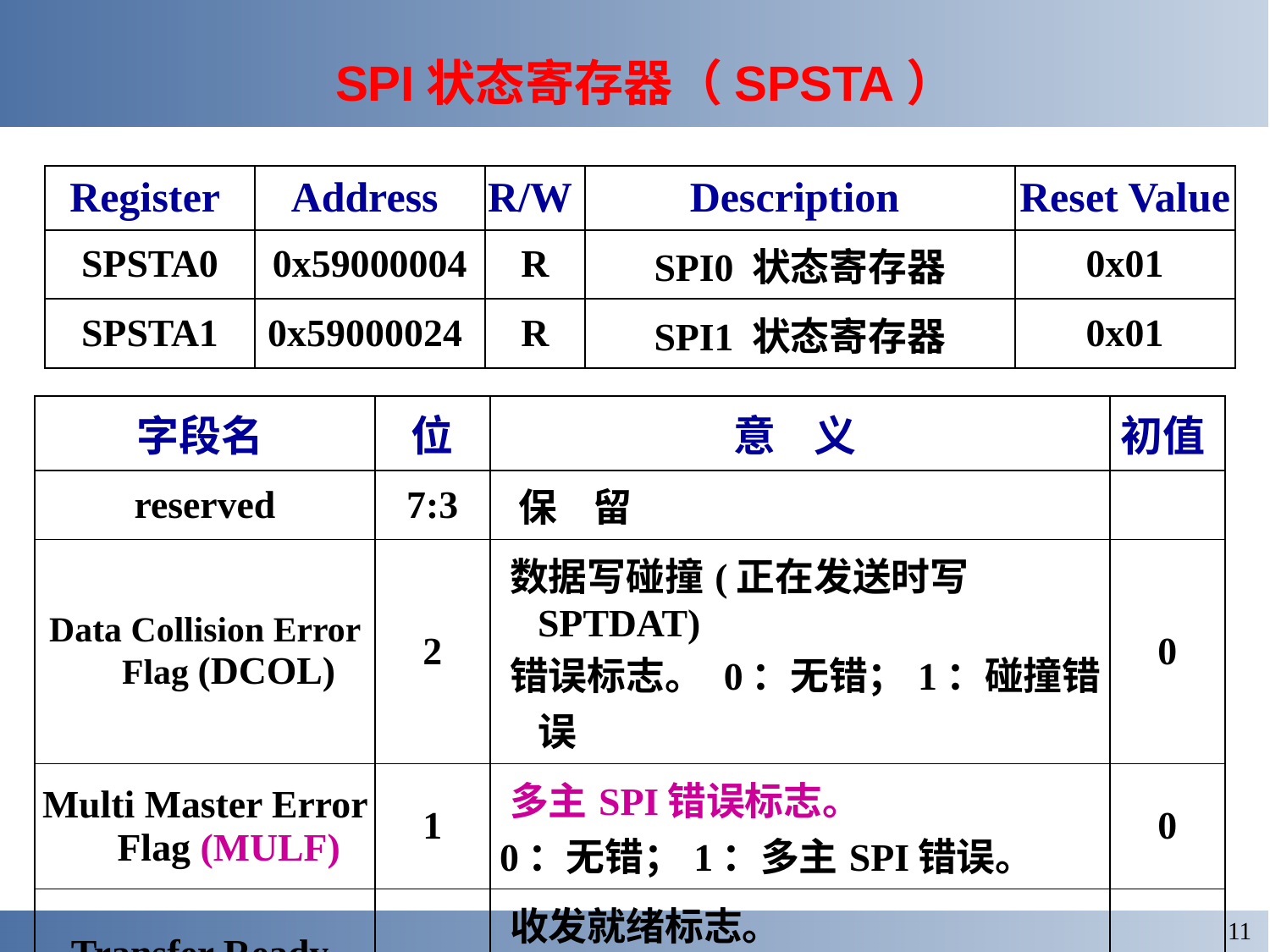

SPI状态寄存器（SPSTA）
| Register | Address | R/W | Description | Reset Value |
| --- | --- | --- | --- | --- |
| SPSTA0 | 0x59000004 | R | SPI0 状态寄存器 | 0x01 |
| SPSTA1 | 0x59000024 | R | SPI1 状态寄存器 | 0x01 |
| 字段名 | 位 | 意 义 | 初值 |
| --- | --- | --- | --- |
| reserved | 7:3 | 保 留 |  |
| Data Collision Error Flag (DCOL) | 2 | 数据写碰撞(正在发送时写SPTDAT) 错误标志。 0：无错；1：碰撞错误 | 0 |
| Multi Master Error Flag (MULF) | 1 | 多主SPI错误标志。 0：无错；1：多主SPI错误。 | 0 |
| Transfer Ready Flag (REDY) | 0 | 收发就绪标志。 0：未就绪； 1：收或发就绪。 写SPTDAT后该位自动清0 | 1 |